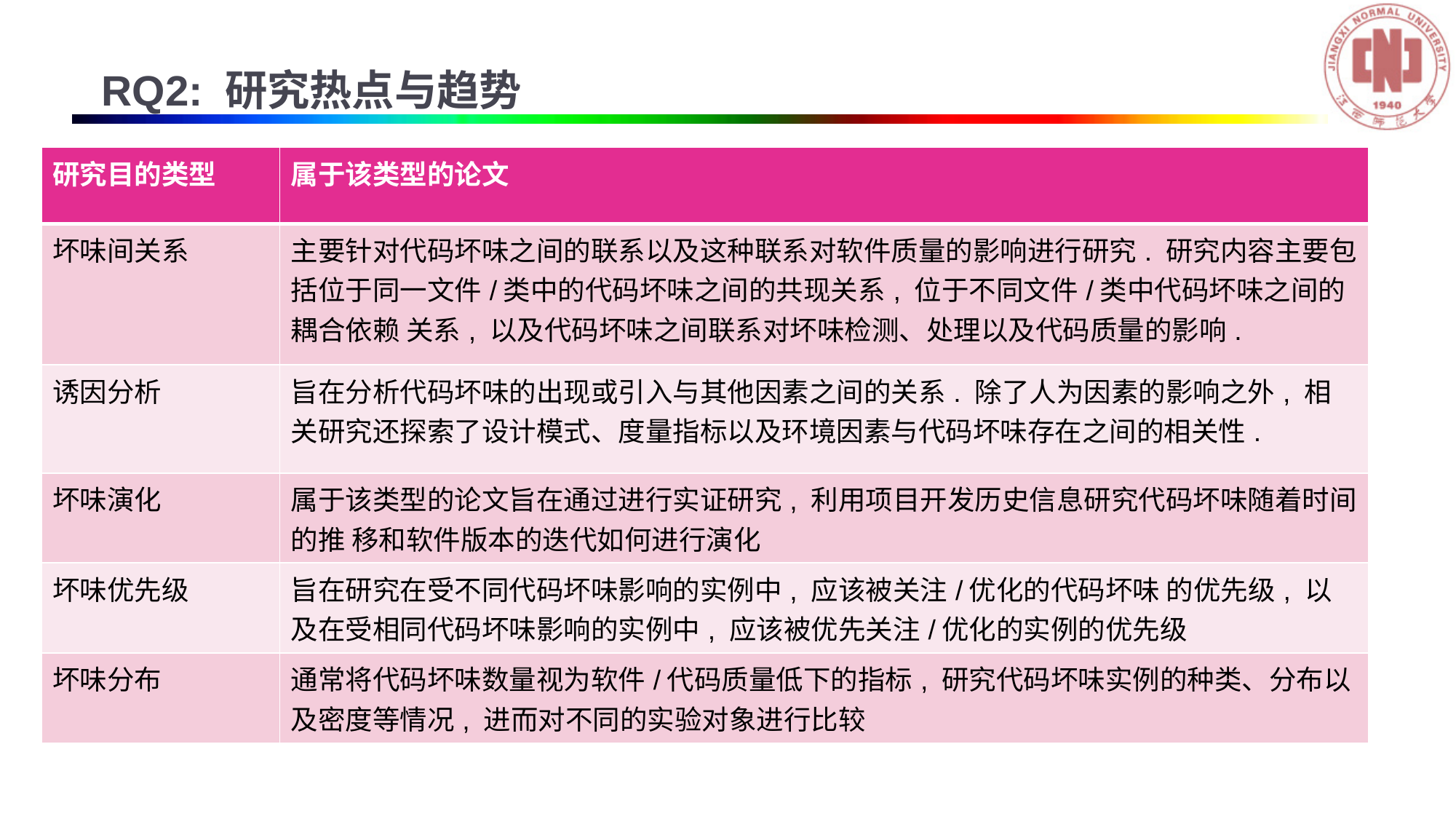

RQ2: 研究热点与趋势
| 研究目的类型 | 属于该类型的论文 |
| --- | --- |
| 坏味间关系 | 主要针对代码坏味之间的联系以及这种联系对软件质量的影响进行研究. 研究内容主要包括位于同一文件/类中的代码坏味之间的共现关系, 位于不同文件/类中代码坏味之间的耦合依赖 关系, 以及代码坏味之间联系对坏味检测、处理以及代码质量的影响. |
| 诱因分析 | 旨在分析代码坏味的出现或引入与其他因素之间的关系. 除了人为因素的影响之外, 相关研究还探索了设计模式、度量指标以及环境因素与代码坏味存在之间的相关性. |
| 坏味演化 | 属于该类型的论文旨在通过进行实证研究, 利用项目开发历史信息研究代码坏味随着时间的推 移和软件版本的迭代如何进行演化 |
| 坏味优先级 | 旨在研究在受不同代码坏味影响的实例中, 应该被关注/优化的代码坏味 的优先级, 以及在受相同代码坏味影响的实例中, 应该被优先关注/优化的实例的优先级 |
| 坏味分布 | 通常将代码坏味数量视为软件/代码质量低下的指标, 研究代码坏味实例的种类、分布以及密度等情况, 进而对不同的实验对象进行比较 |
18